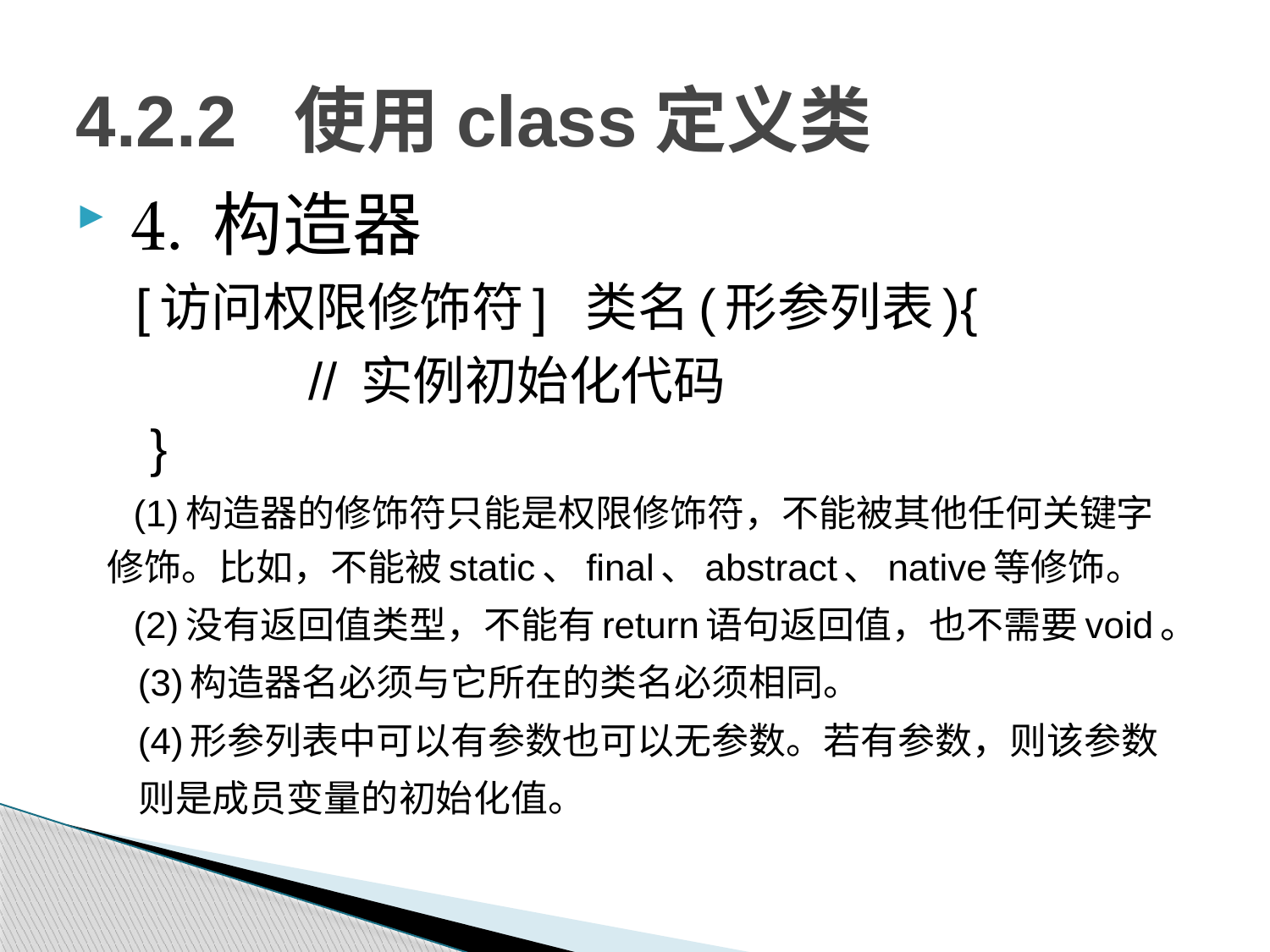

# 4.2.2  使用class定义类
4. 构造器
  [访问权限修饰符]  类名(形参列表){
              // 实例初始化代码
   }
   (1)构造器的修饰符只能是权限修饰符，不能被其他任何关键字      修饰。比如，不能被static、final、abstract、native等修饰。
   (2)没有返回值类型，不能有return语句返回值，也不需要void。
   (3)构造器名必须与它所在的类名必须相同。
   (4)形参列表中可以有参数也可以无参数。若有参数，则该参数
   则是成员变量的初始化值。